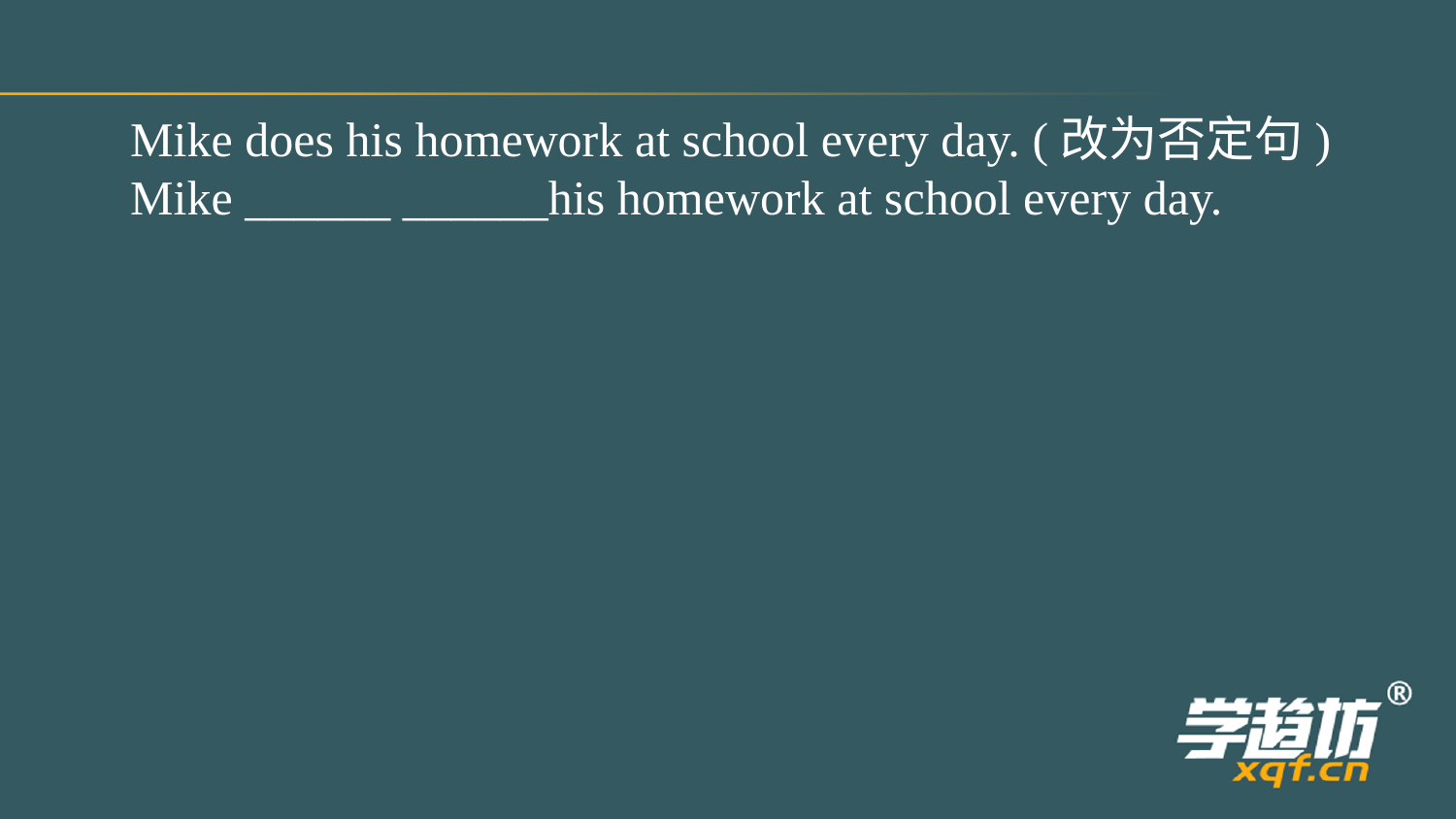

Mike does his homework at school every day. (改为否定句)
Mike ______ ______his homework at school every day.